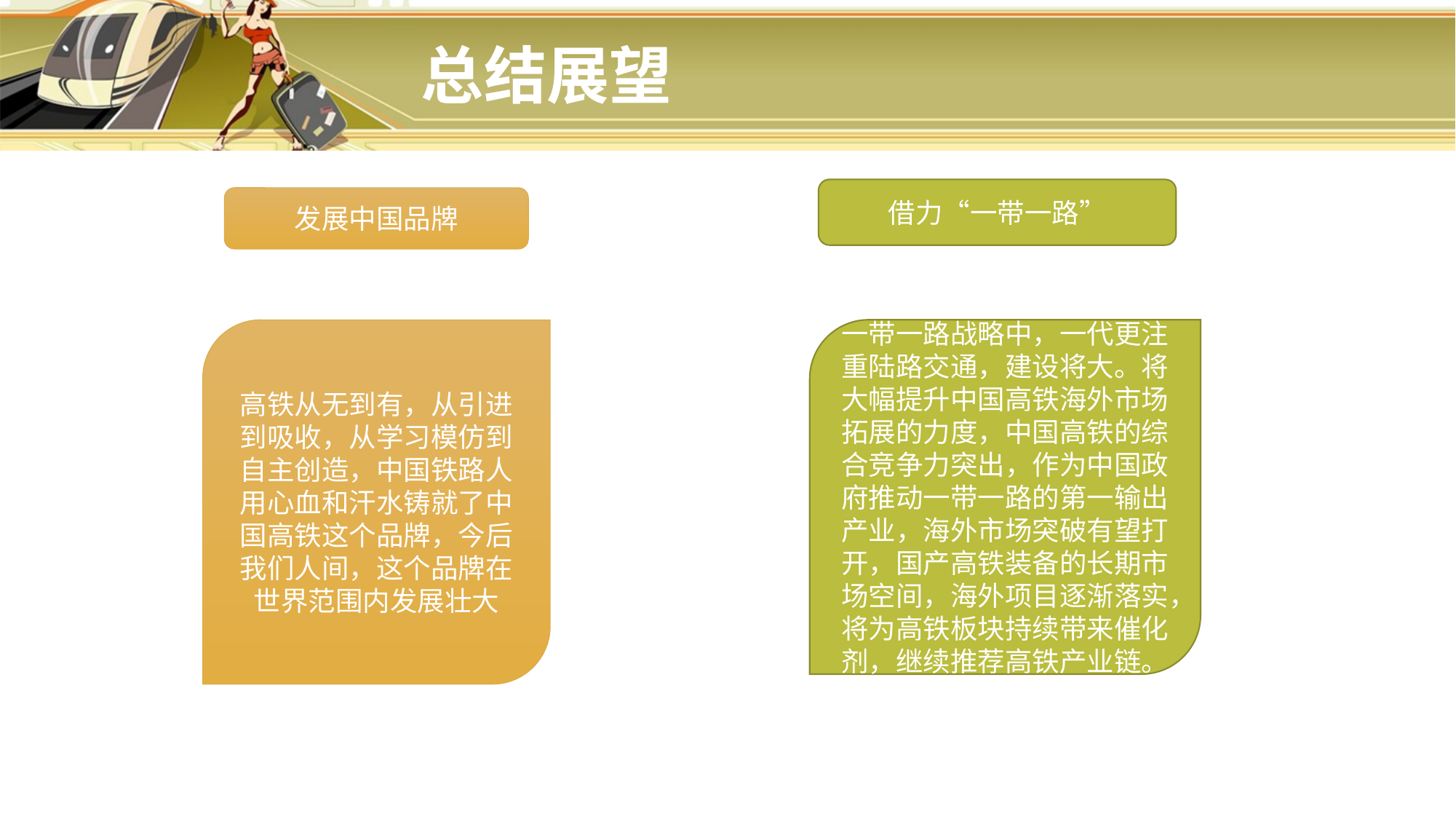

# 总结展望
借力“一带一路”
发展中国品牌
高铁从无到有，从引进到吸收，从学习模仿到自主创造，中国铁路人用心血和汗水铸就了中国高铁这个品牌，今后我们人间，这个品牌在世界范围内发展壮大
一带一路战略中，一代更注重陆路交通，建设将大。将大幅提升中国高铁海外市场拓展的力度，中国高铁的综合竞争力突出，作为中国政府推动一带一路的第一输出产业，海外市场突破有望打开，国产高铁装备的长期市场空间，海外项目逐渐落实，将为高铁板块持续带来催化剂，继续推荐高铁产业链。